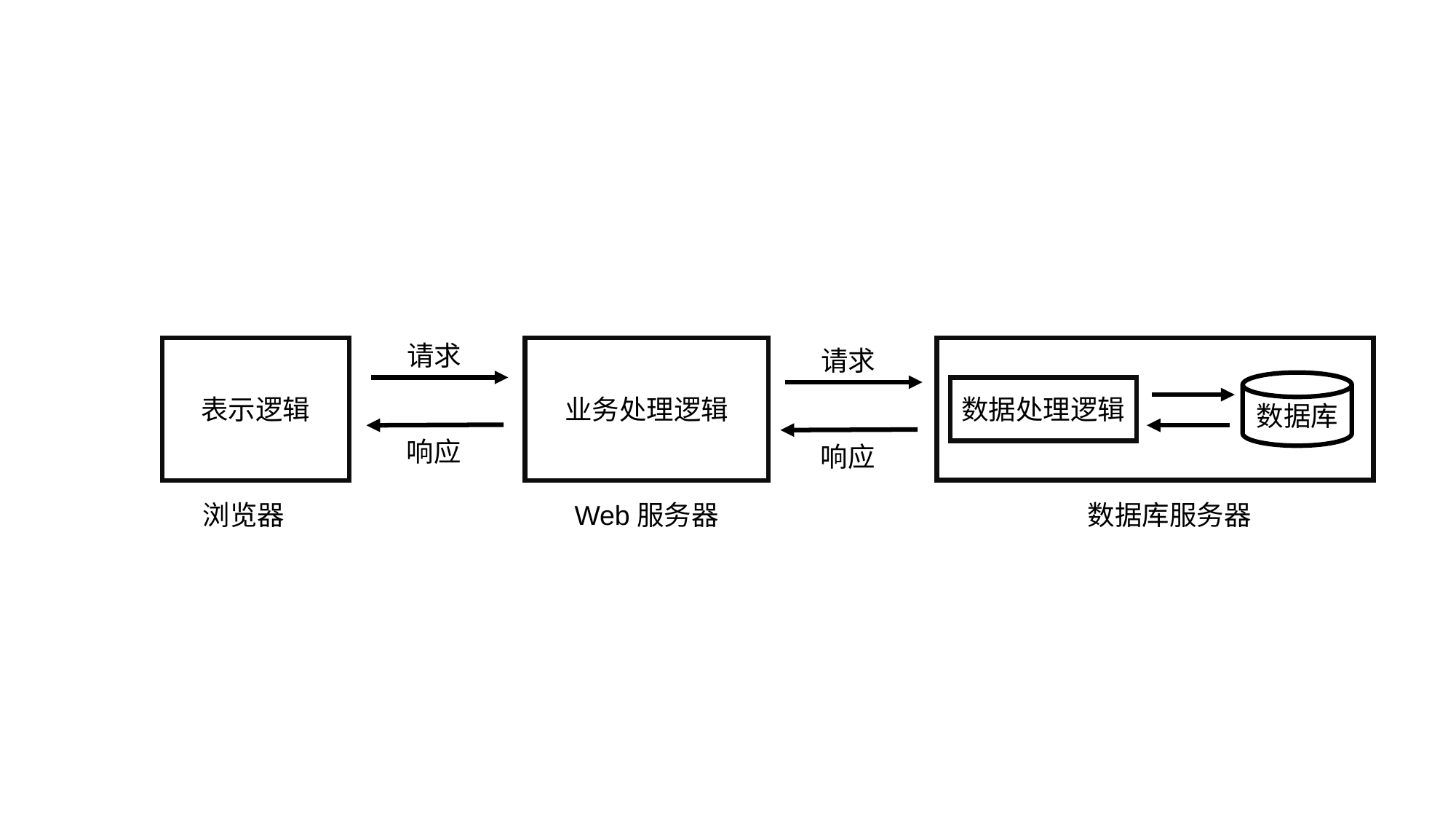

请求
响应
业务处理逻辑
Web服务器

数据库
数据处理逻辑
数据库服务器
表示逻辑
浏览器
请求
响应